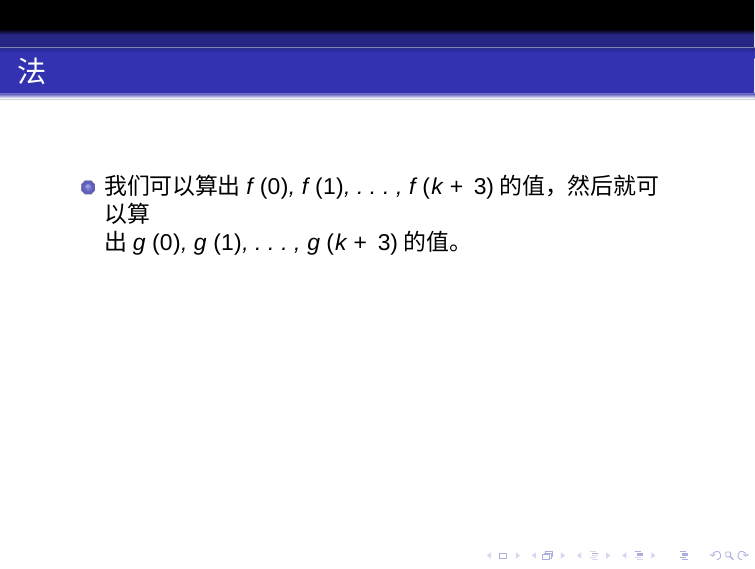

法2

我们可以算出f (0), f (1), . . . , f (k + 3)的值，然后就可以算
出g (0), g (1), . . . , g (k + 3)的值。